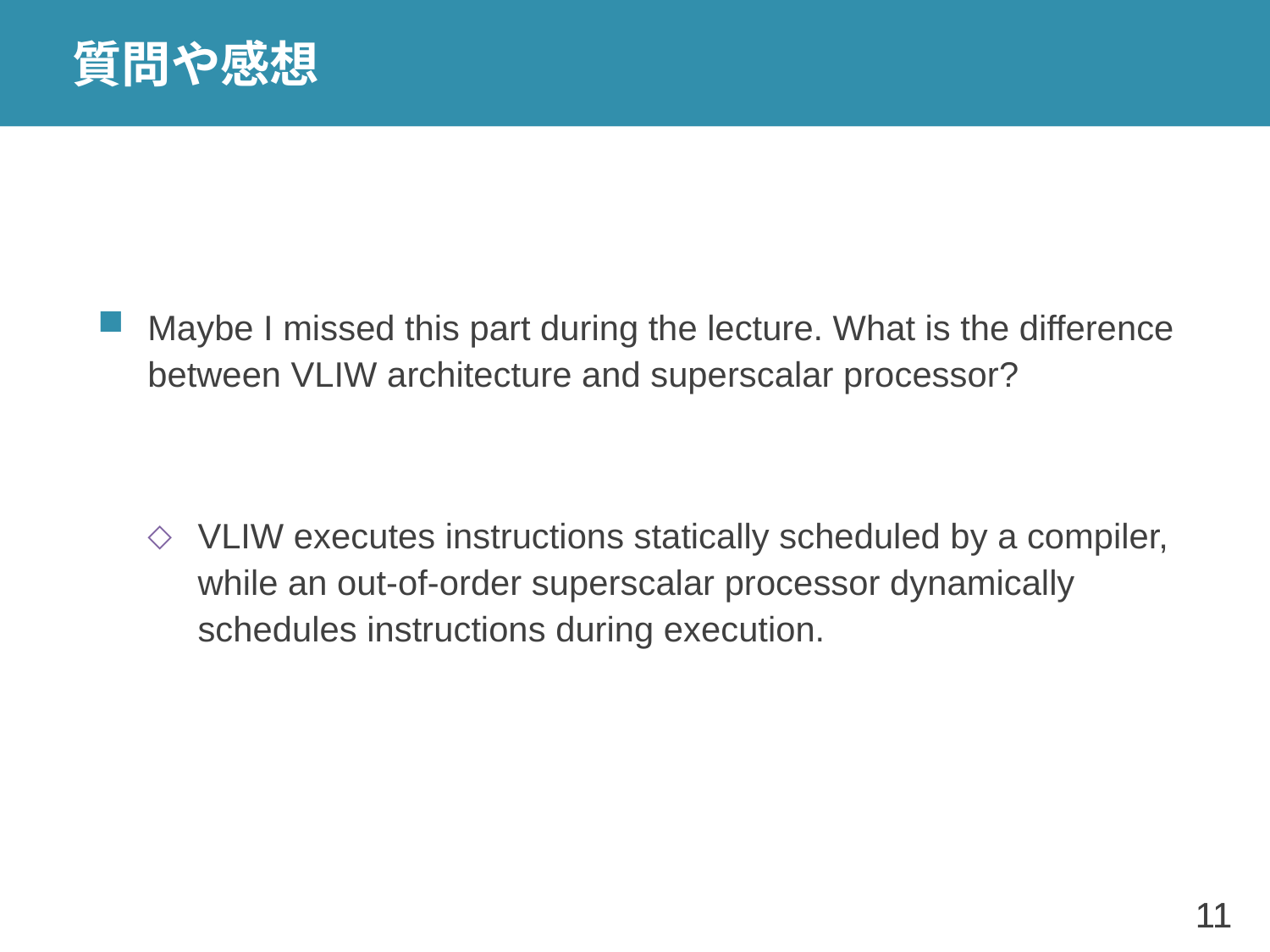

# 質問や感想
Maybe I missed this part during the lecture. What is the difference between VLIW architecture and superscalar processor?

VLIW executes instructions statically scheduled by a compiler, while an out-of-order superscalar processor dynamically schedules instructions during execution.